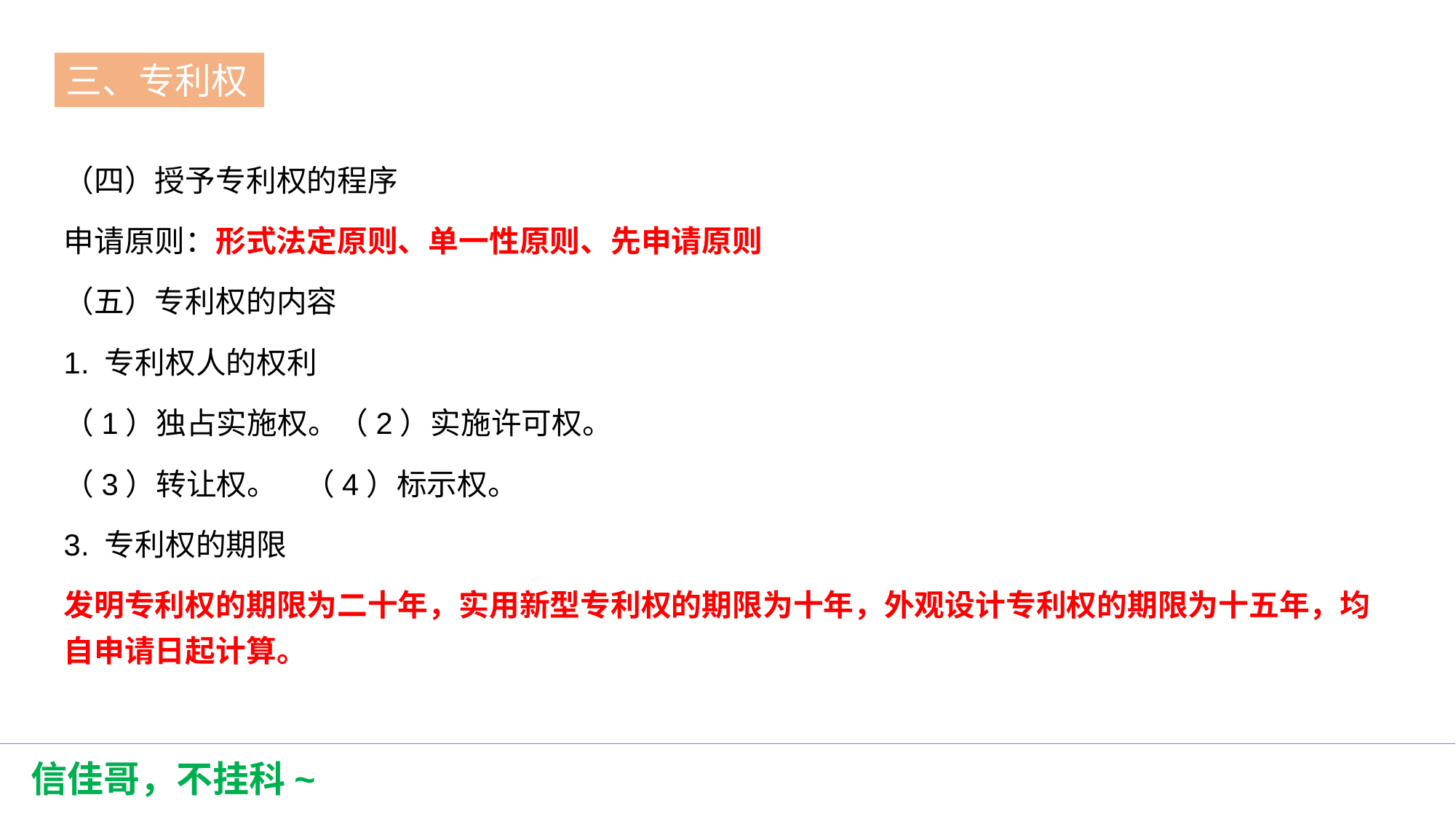

三、专利权
第一节
（四）授予专利权的程序
申请原则：形式法定原则、单一性原则、先申请原则
（五）专利权的内容
1. 专利权人的权利
（1）独占实施权。（2）实施许可权。
（3）转让权。    （4）标示权。
3. 专利权的期限
发明专利权的期限为二十年，实用新型专利权的期限为十年，外观设计专利权的期限为十五年，均自申请日起计算。